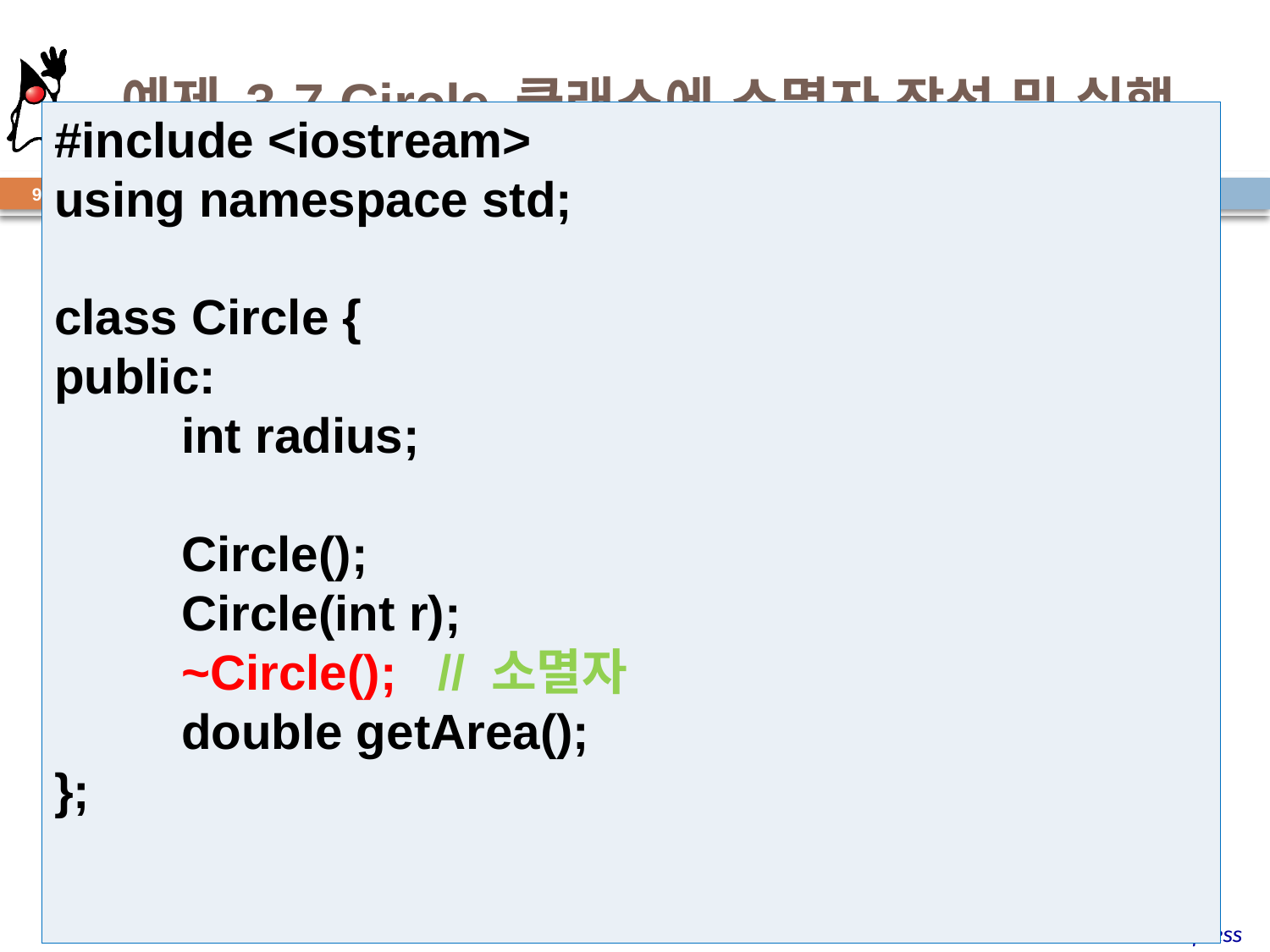

# 예제 3-7 Circle 클래스에 소멸자 작성 및 실행
#include <iostream>
using namespace std;

class Circle {
public:
	int radius;

	Circle();
	Circle(int r);
	~Circle();   // 소멸자
	double getArea();
};

9